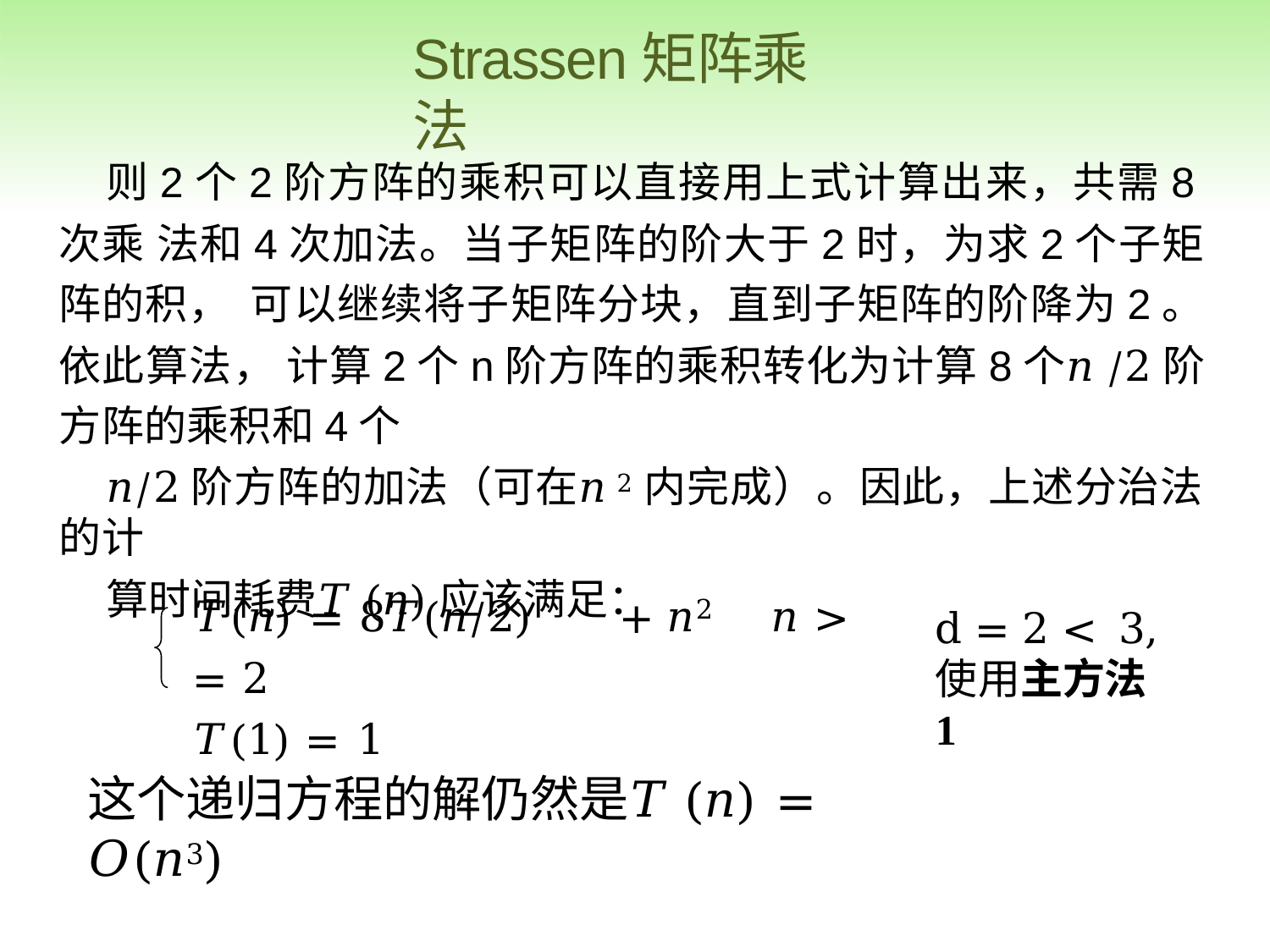

# Strassen矩阵乘法
则2个2阶方阵的乘积可以直接用上式计算出来，共需8次乘 法和4次加法。当子矩阵的阶大于2时，为求2个子矩阵的积，  可以继续将子矩阵分块，直到子矩阵的阶降为2。依此算法， 计算2个n阶方阵的乘积转化为计算8个𝑛/2阶方阵的乘积和4个
𝑛/2阶方阵的加法（可在𝑛2内完成）。因此，上述分治法的计
算时间耗费𝑇(𝑛)应该满足：
𝑇(𝑛) = 8𝑇(𝑛/2)	+ 𝑛2	𝑛 >
= 2
𝑇(1) = 1
这个递归方程的解仍然是𝑇(𝑛) = 𝑂(𝑛3)
d = 2 < 3,
使用主方法1